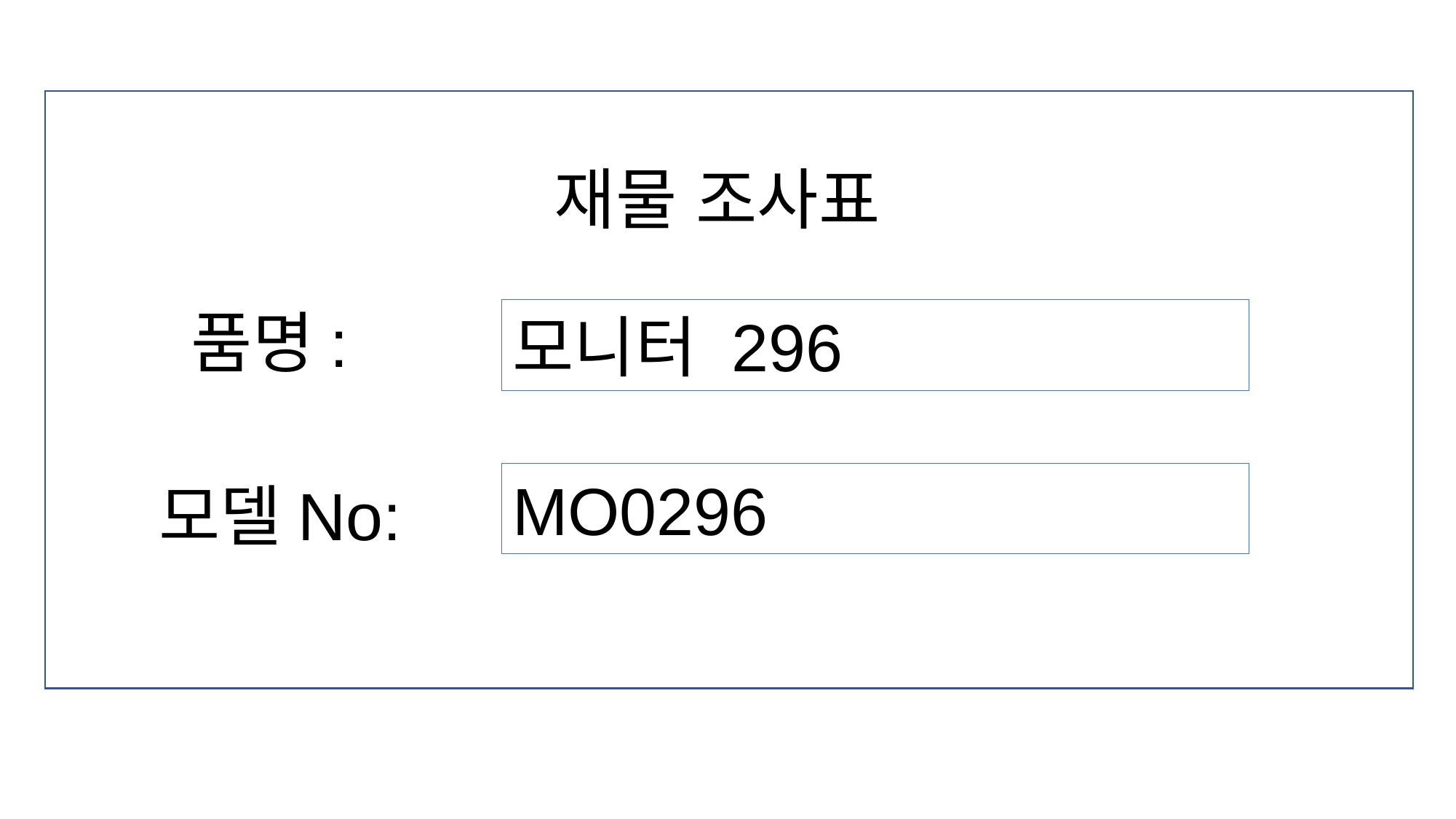

재물 조사표
품명:
모니터 296
MO0296
모델No: